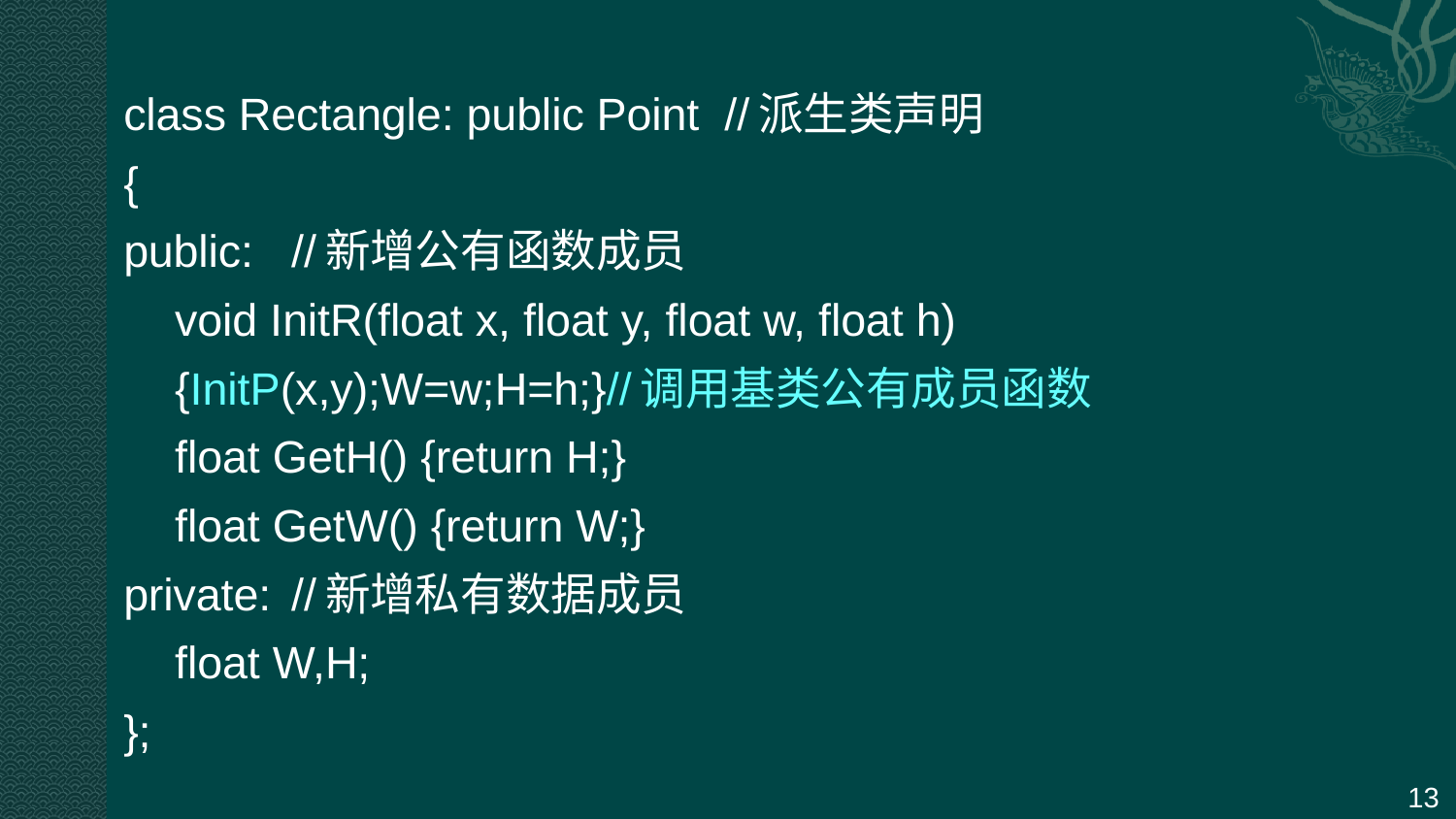

class Rectangle: public Point  //派生类声明
{
public:	//新增公有函数成员
	void InitR(float x, float y, float w, float h)
	{InitP(x,y);W=w;H=h;}//调用基类公有成员函数
	float GetH() {return H;}
	float GetW() {return W;}
private:	//新增私有数据成员
	float W,H;
};
13